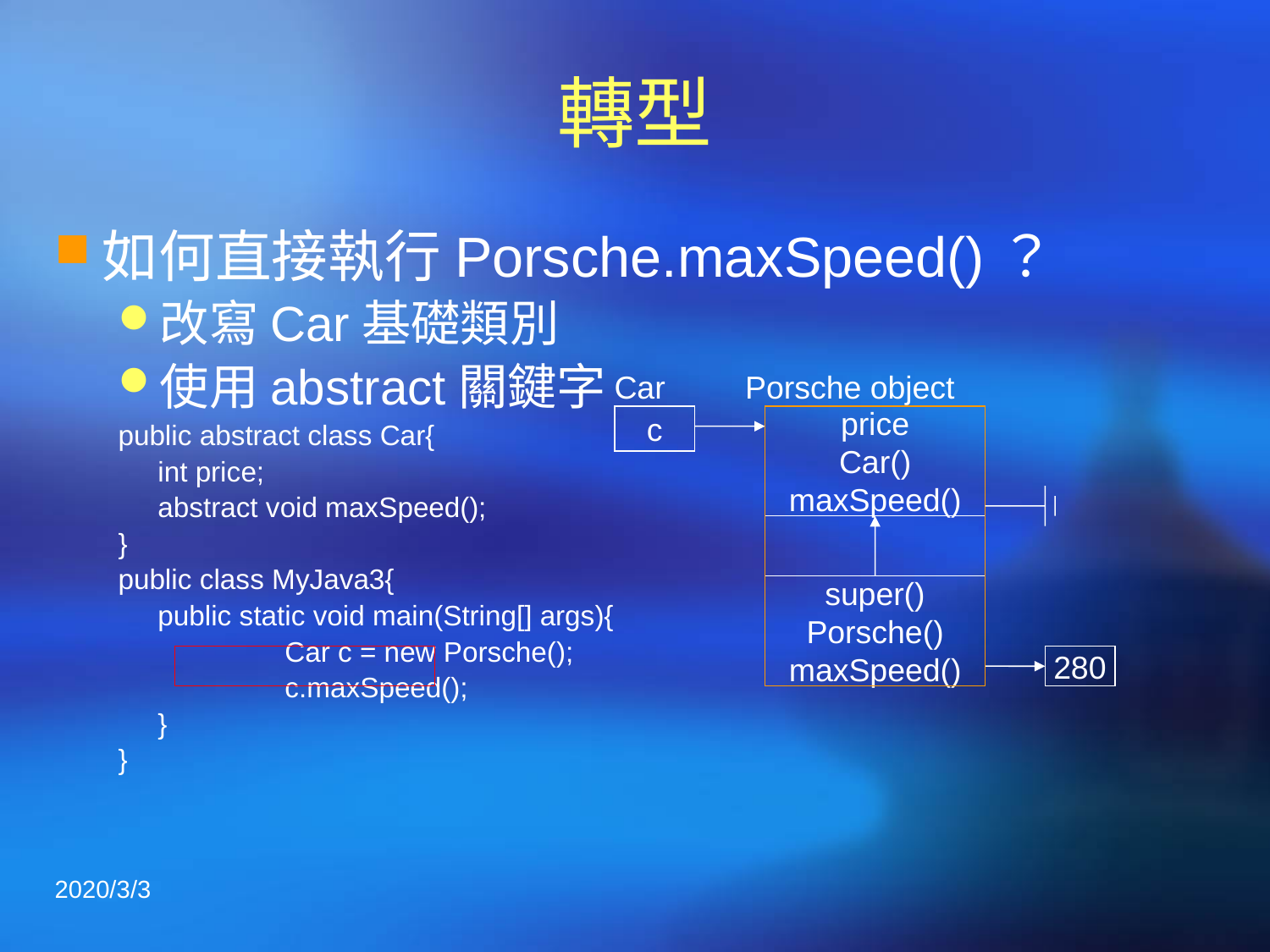

# 轉型
如何直接執行Porsche.maxSpeed()？
改寫Car基礎類別
使用abstract關鍵字
public abstract class Car{
	int price;
	abstract void maxSpeed();
}
public class MyJava3{
	public static void main(String[] args){
		Car c = new Porsche();
		c.maxSpeed();
	}
}
Porsche object
Car
price
Car()
maxSpeed()
c

super()
Porsche()
maxSpeed()

280

2020/3/3